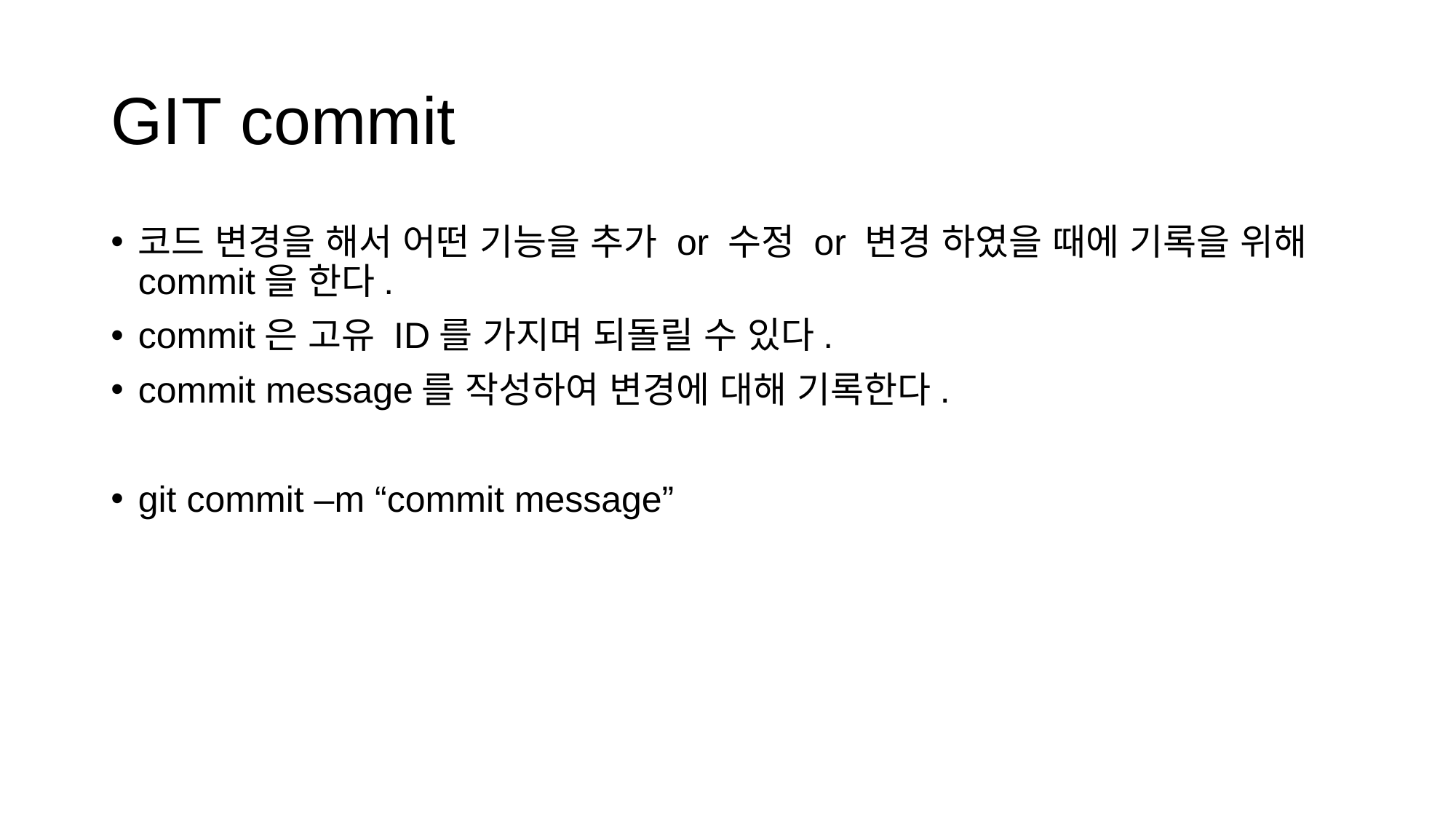

# GIT commit
코드 변경을 해서 어떤 기능을 추가 or 수정 or 변경 하였을 때에 기록을 위해 commit을 한다.
commit은 고유 ID를 가지며 되돌릴 수 있다.
commit message를 작성하여 변경에 대해 기록한다.

git commit –m “commit message”